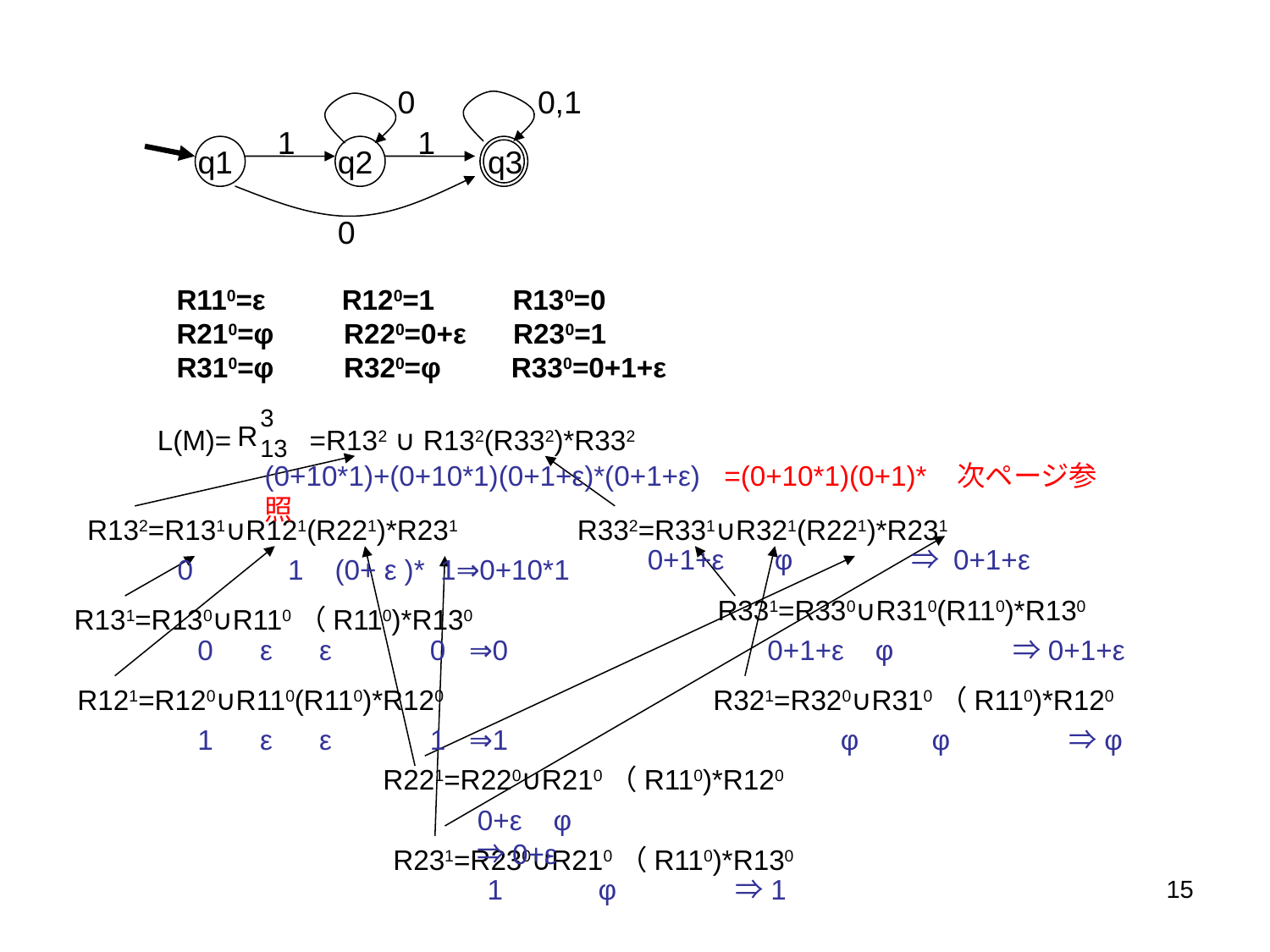

0
0,1

1
1
q3

q1

q2

0
R110=ε　　 R120=1          R130=0
R210=φ　　R220=0+ε      R230=1
R310=φ　　R320=φ         R330=0+1+ε
3
R
13
L(M)=          =R132 ∪ R132(R332)*R332
(0+10*1)+(0+10*1)(0+1+ε)*(0+1+ε)   =(0+10*1)(0+1)*   次ページ参照

R132=R131∪R121(R221)*R231
R332=R331∪R321(R221)*R231

0+1+ε  	φ　　　　⇒ 0+1+ε

0      　 1    (0+ ε )*  1⇒0+10*1

R331=R330∪R310(R110)*R130
R131=R130∪R110（R110)*R130
0      ε      ε　　　0   ⇒0
0+1+ε    φ　　　　⇒0+1+ε
R121=R120∪R110(R110)*R120
R321=R320∪R310（R110)*R120
1      ε      ε　　　1   ⇒1
　　φ    　φ　　　　⇒φ
R221=R220∪R210（R110)*R120
0+ε    φ　　　　　　　⇒0+ε
R231=R230∪R210（R110)*R130
1　　    φ　　　　⇒1
15